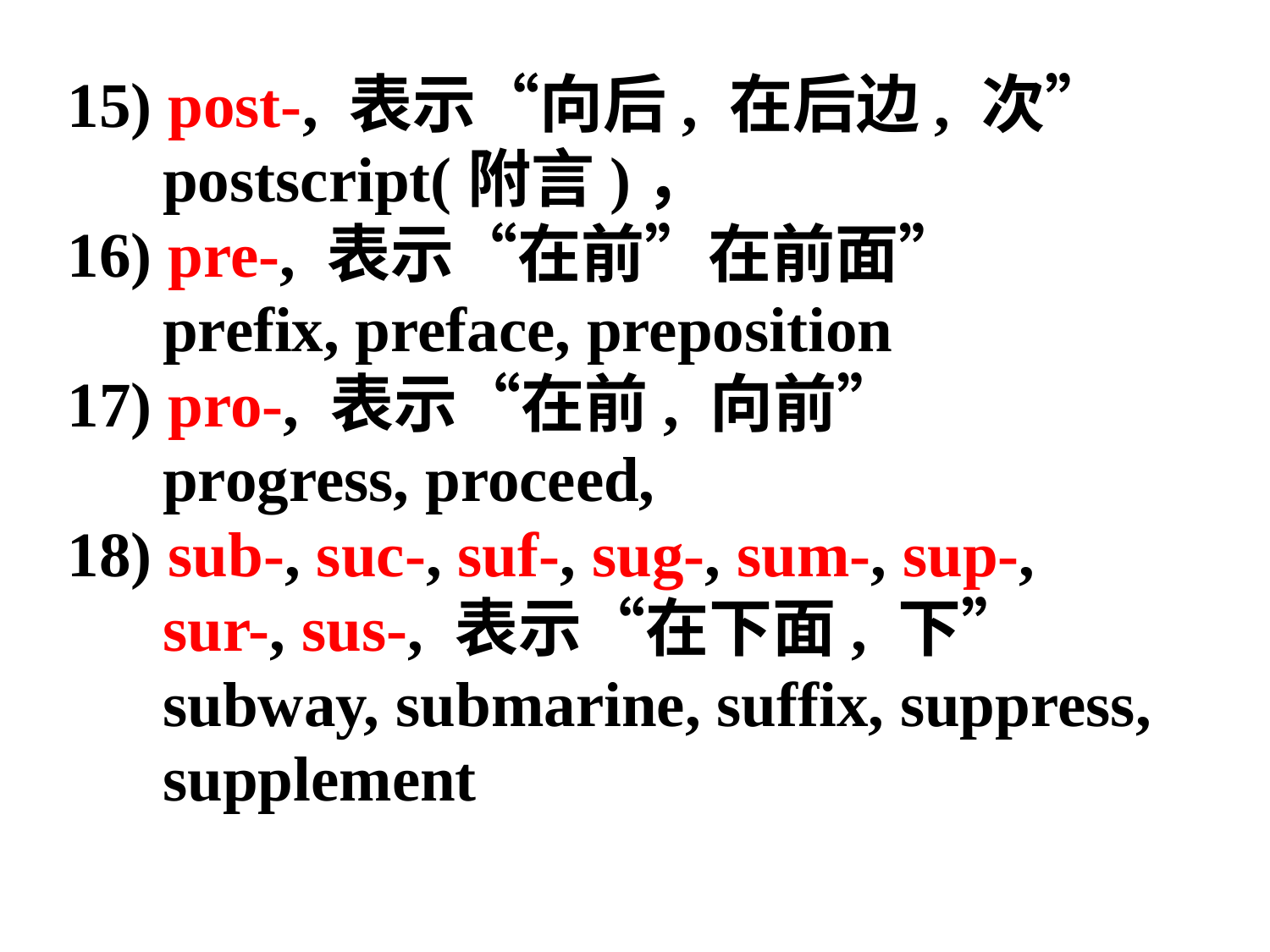

15) post-, 表示“向后, 在后边, 次”
      postscript(附言)，
16) pre-, 表示“在前”在前面”
      prefix, preface, preposition
17) pro-, 表示“在前, 向前”
      progress, proceed,
18) sub-, suc-, suf-, sug-, sum-, sup-,
      sur-, sus-, 表示“在下面, 下”
      subway, submarine, suffix, suppress,
      supplement